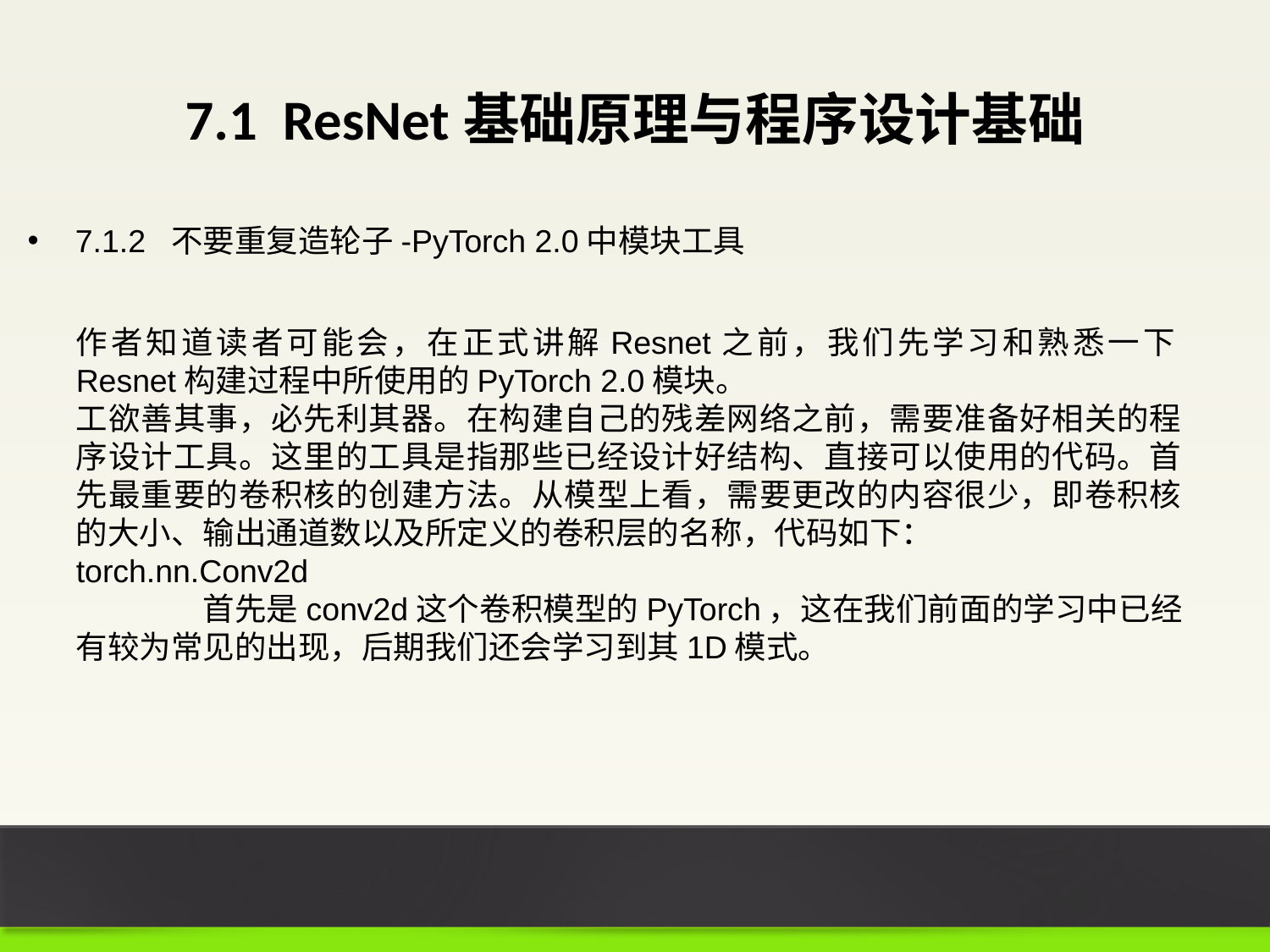

# 7.1  ResNet基础原理与程序设计基础
7.1.2  不要重复造轮子-PyTorch 2.0中模块工具
作者知道读者可能会，在正式讲解Resnet之前，我们先学习和熟悉一下Resnet构建过程中所使用的PyTorch 2.0模块。
工欲善其事，必先利其器。在构建自己的残差网络之前，需要准备好相关的程序设计工具。这里的工具是指那些已经设计好结构、直接可以使用的代码。首先最重要的卷积核的创建方法。从模型上看，需要更改的内容很少，即卷积核的大小、输出通道数以及所定义的卷积层的名称，代码如下：
torch.nn.Conv2d
	首先是conv2d这个卷积模型的PyTorch，这在我们前面的学习中已经有较为常见的出现，后期我们还会学习到其1D模式。